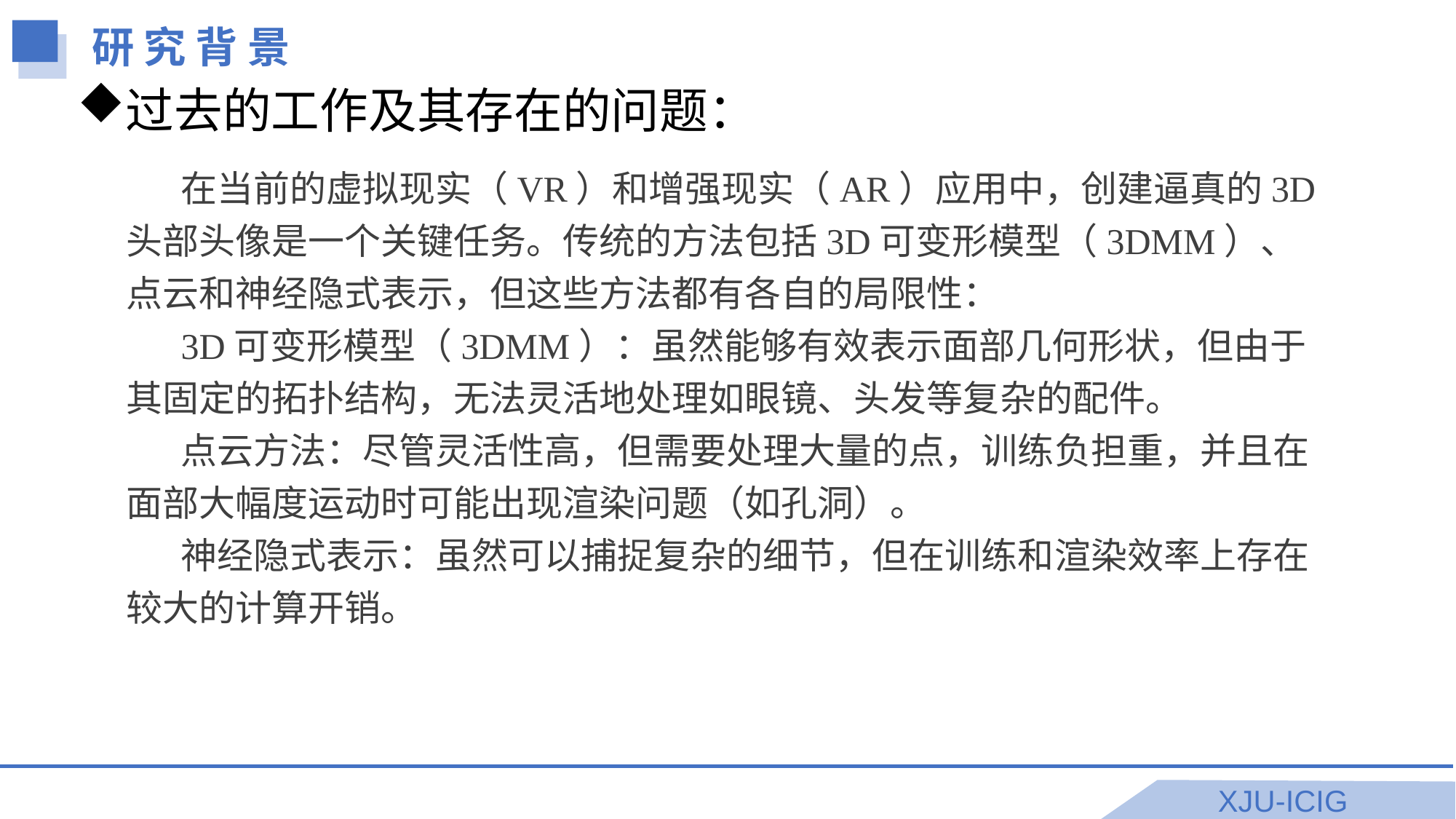

研 究 背 景

过去的工作及其存在的问题：
在当前的虚拟现实（VR）和增强现实（AR）应用中，创建逼真的3D头部头像是一个关键任务。传统的方法包括3D可变形模型（3DMM）、点云和神经隐式表示，但这些方法都有各自的局限性：
3D可变形模型（3DMM）：虽然能够有效表示面部几何形状，但由于其固定的拓扑结构，无法灵活地处理如眼镜、头发等复杂的配件。
点云方法：尽管灵活性高，但需要处理大量的点，训练负担重，并且在面部大幅度运动时可能出现渲染问题（如孔洞）。
神经隐式表示：虽然可以捕捉复杂的细节，但在训练和渲染效率上存在较大的计算开销。
XJU-ICIG